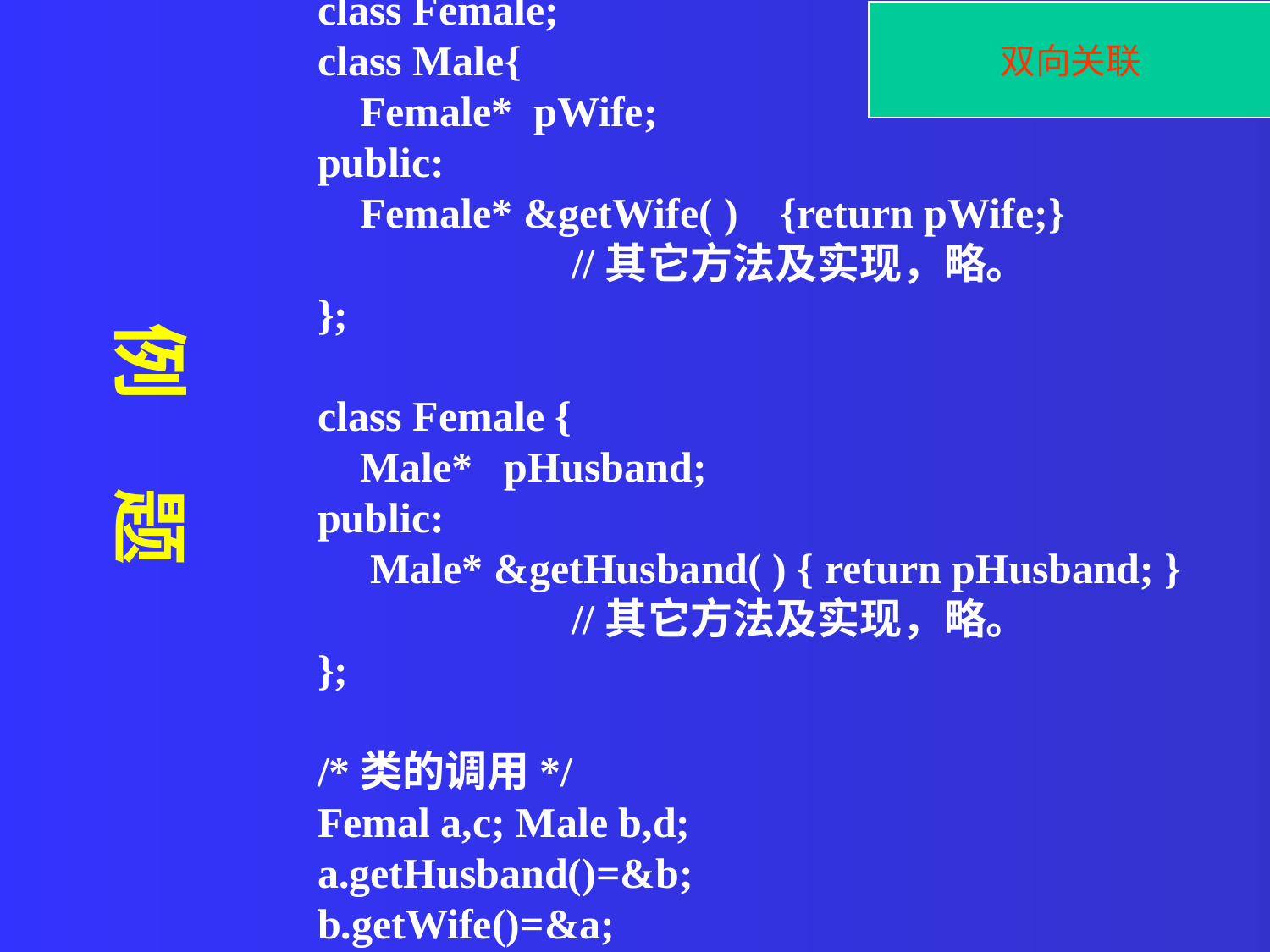

class Female;
class Male{
    Female*  pWife;
public:
    Female* &getWife( )    {return pWife;}
		//其它方法及实现，略。
};

class Female {
    Male*   pHusband;
public:
     Male* &getHusband( ) { return pHusband; }
		//其它方法及实现，略。
};

/*类的调用*/
Femal a,c; Male b,d;
a.getHusband()=&b;
b.getWife()=&a;
双向关联
          例     题